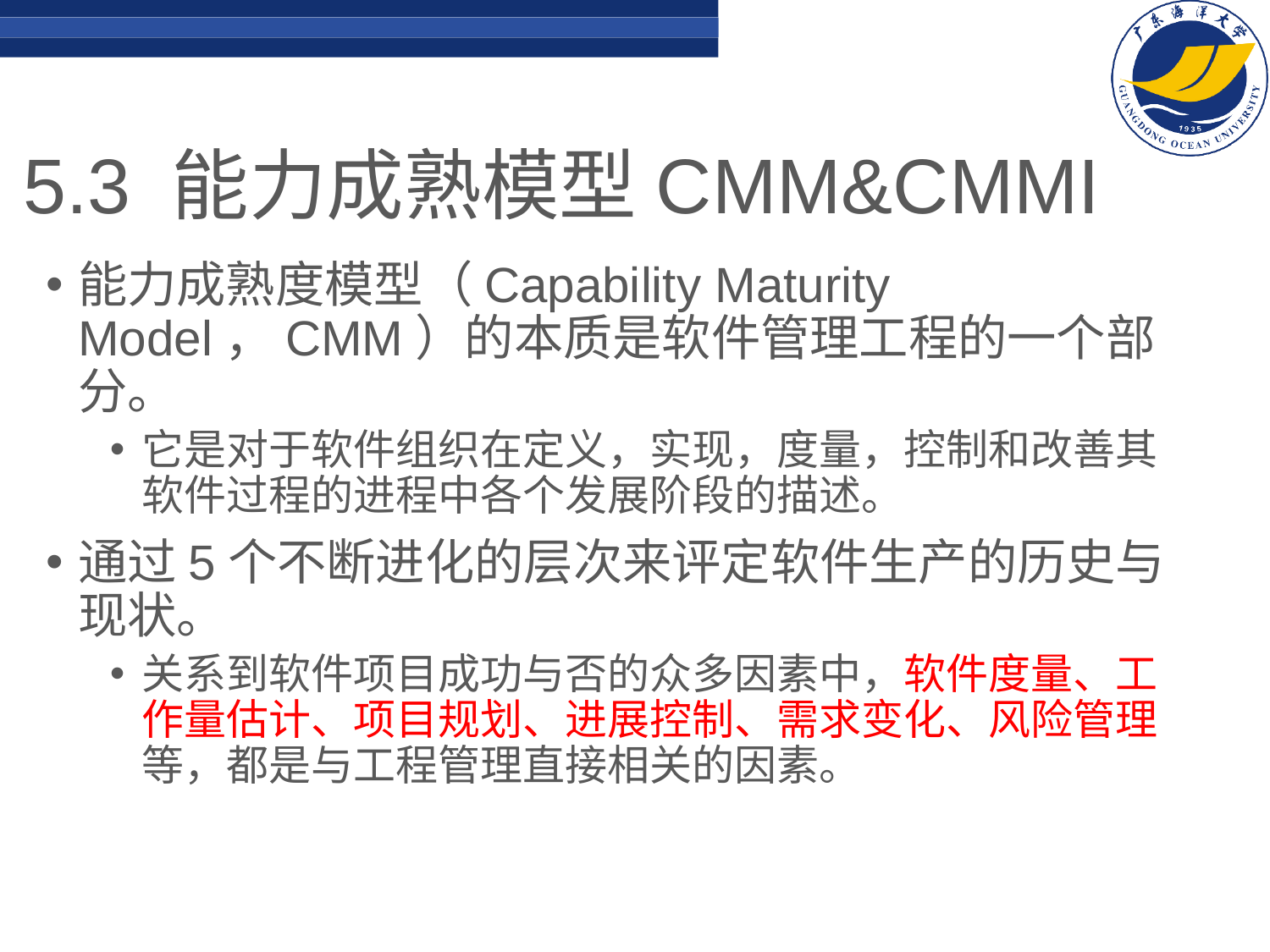

# 5.3 能力成熟模型CMM&CMMI
能力成熟度模型（Capability Maturity Model，CMM）的本质是软件管理工程的一个部分。
它是对于软件组织在定义，实现，度量，控制和改善其软件过程的进程中各个发展阶段的描述。
通过5个不断进化的层次来评定软件生产的历史与现状。
关系到软件项目成功与否的众多因素中，软件度量、工作量估计、项目规划、进展控制、需求变化、风险管理等，都是与工程管理直接相关的因素。
12